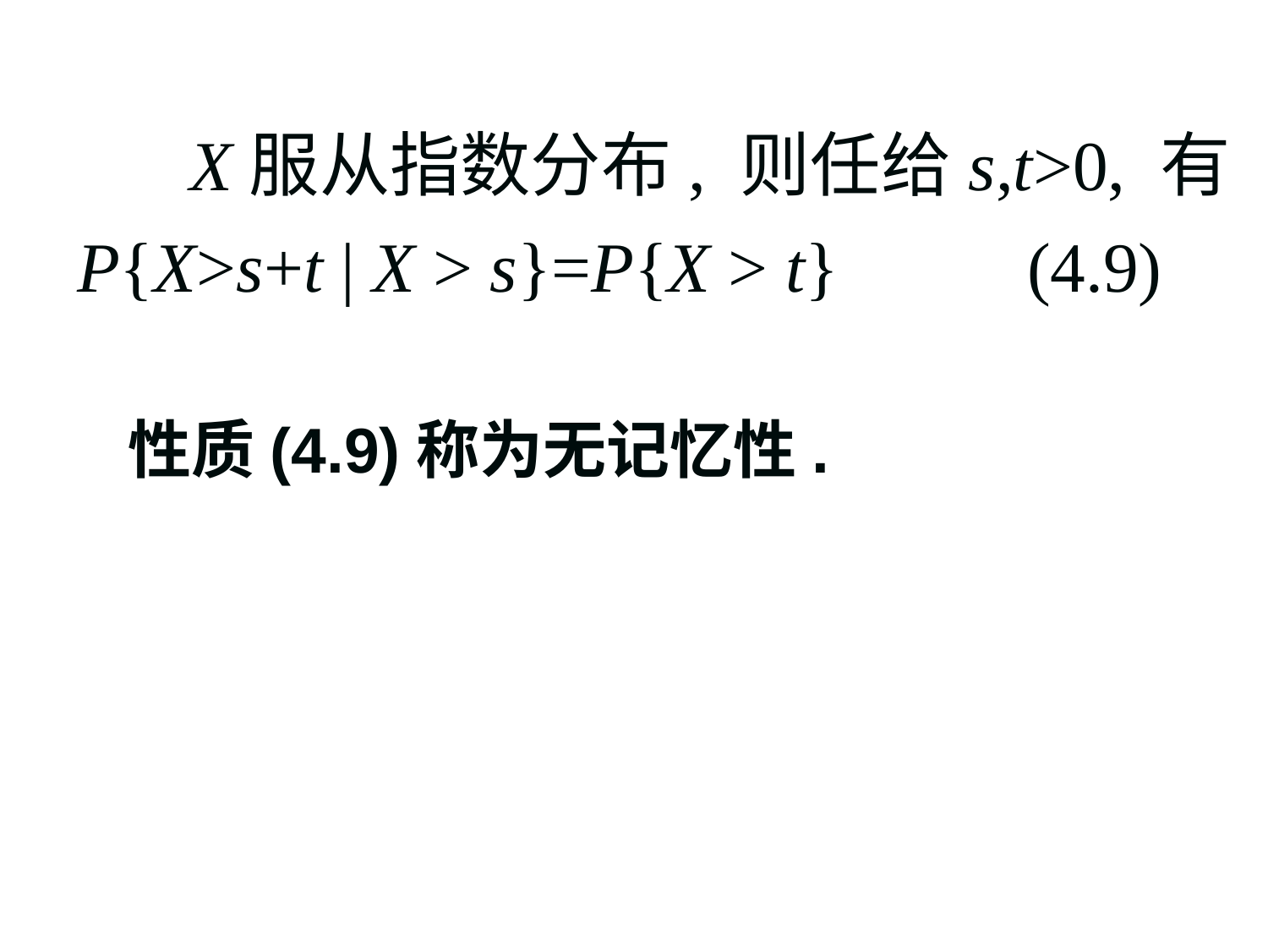

# X服从指数分布, 则任给s,t>0, 有 P{X>s+t | X > s}=P{X > t}		(4.9)
      性质(4.9)称为无记忆性.